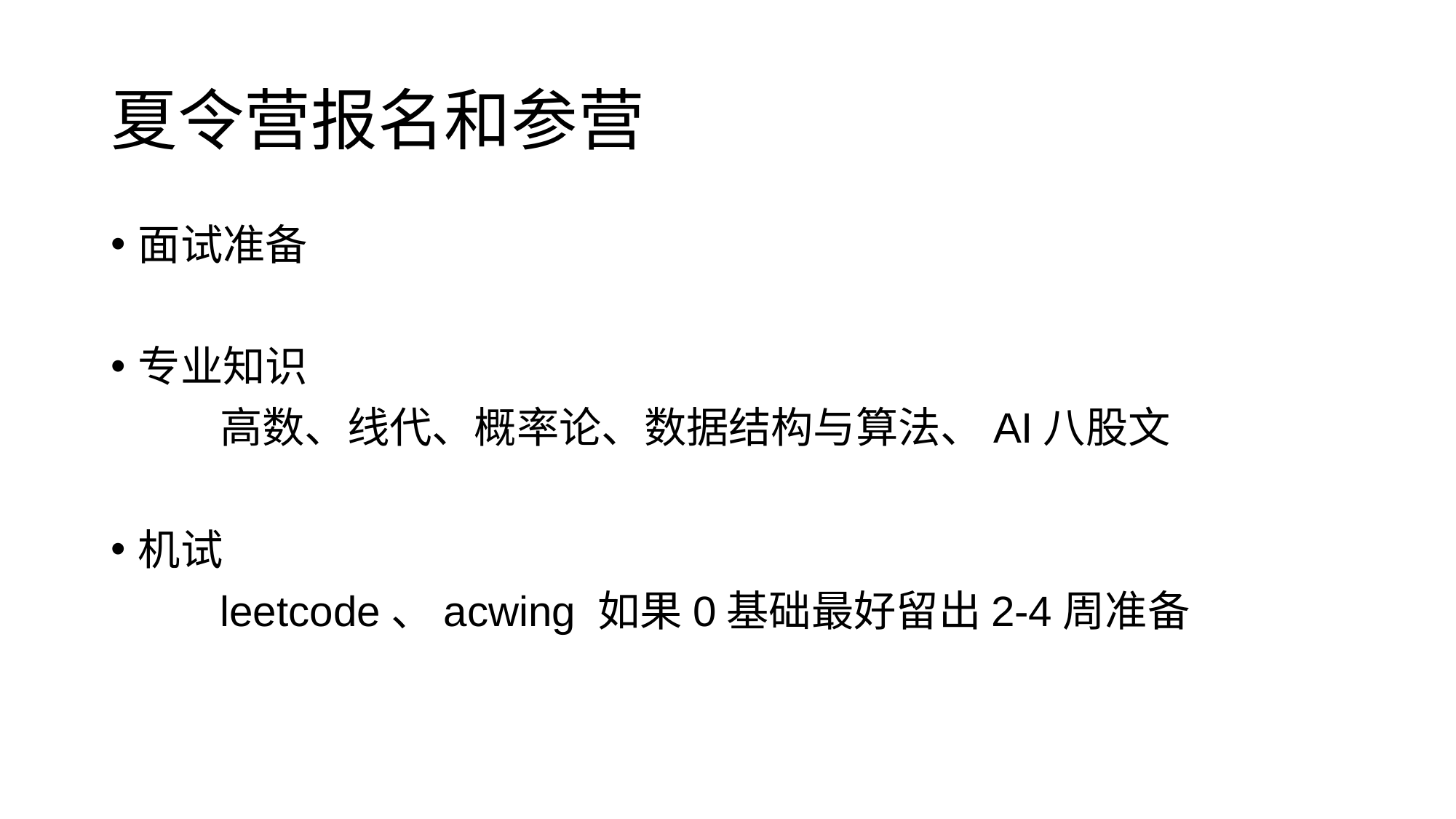

# 夏令营报名和参营
面试准备

专业知识
	高数、线代、概率论、数据结构与算法、AI八股文

机试
	leetcode、acwing 如果0基础最好留出2-4周准备